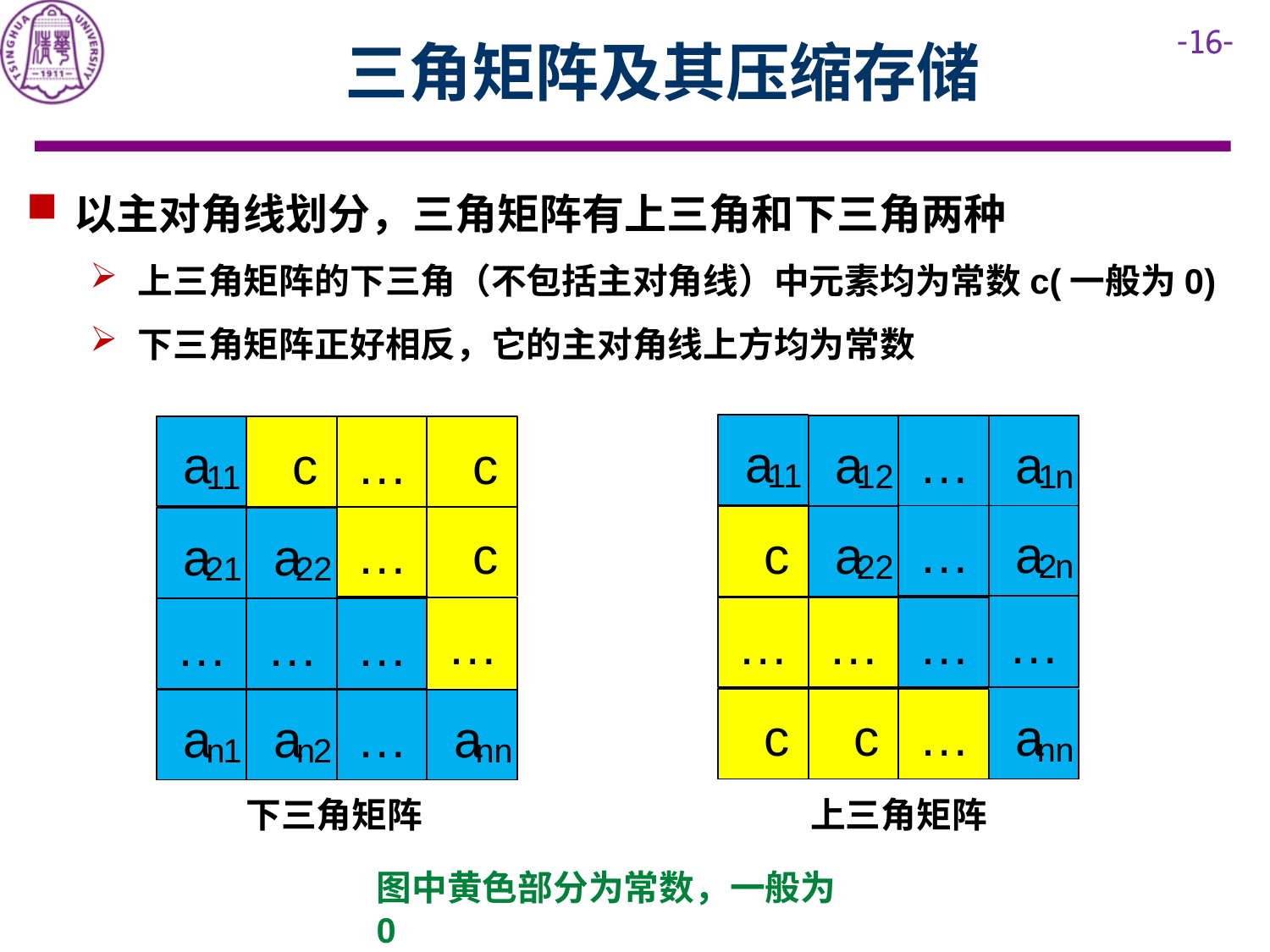

三角矩阵及其压缩存储
以主对角线划分，三角矩阵有上三角和下三角两种
上三角矩阵的下三角（不包括主对角线）中元素均为常数c(一般为0)
下三角矩阵正好相反，它的主对角线上方均为常数

a
a
a
…
a
c
…
c
11
12
1
n
11

…
a
c
a
…
c
a
a
2
n
22
21
22

…
…
…
…
…
…
…
…

c
c
…
a
a
a
…
a
nn
n
1
n
2
nn
下三角矩阵
上三角矩阵
图中黄色部分为常数，一般为0